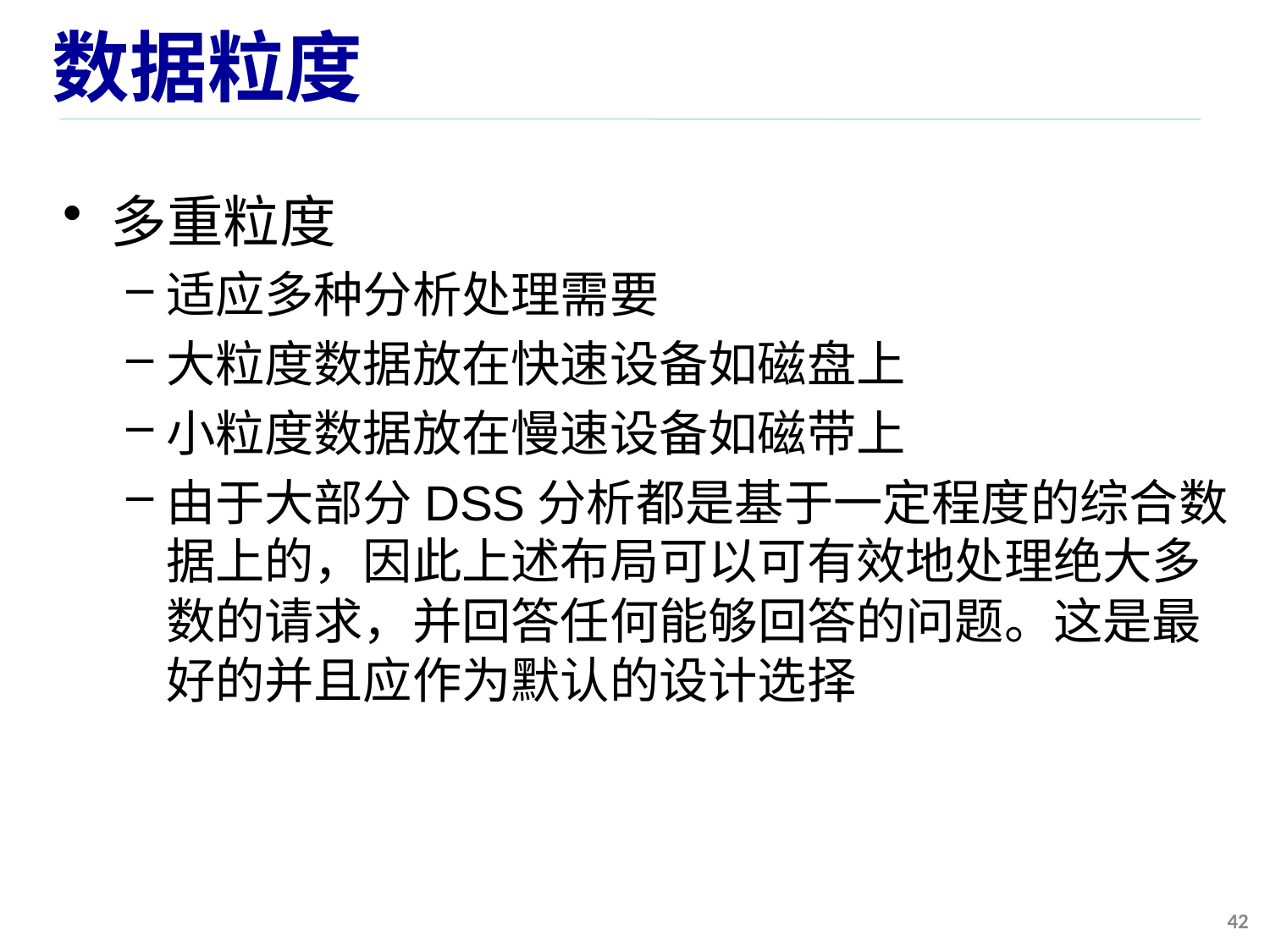

# 数据粒度
多重粒度
适应多种分析处理需要
大粒度数据放在快速设备如磁盘上
小粒度数据放在慢速设备如磁带上
由于大部分DSS分析都是基于一定程度的综合数据上的，因此上述布局可以可有效地处理绝大多数的请求，并回答任何能够回答的问题。这是最好的并且应作为默认的设计选择

42